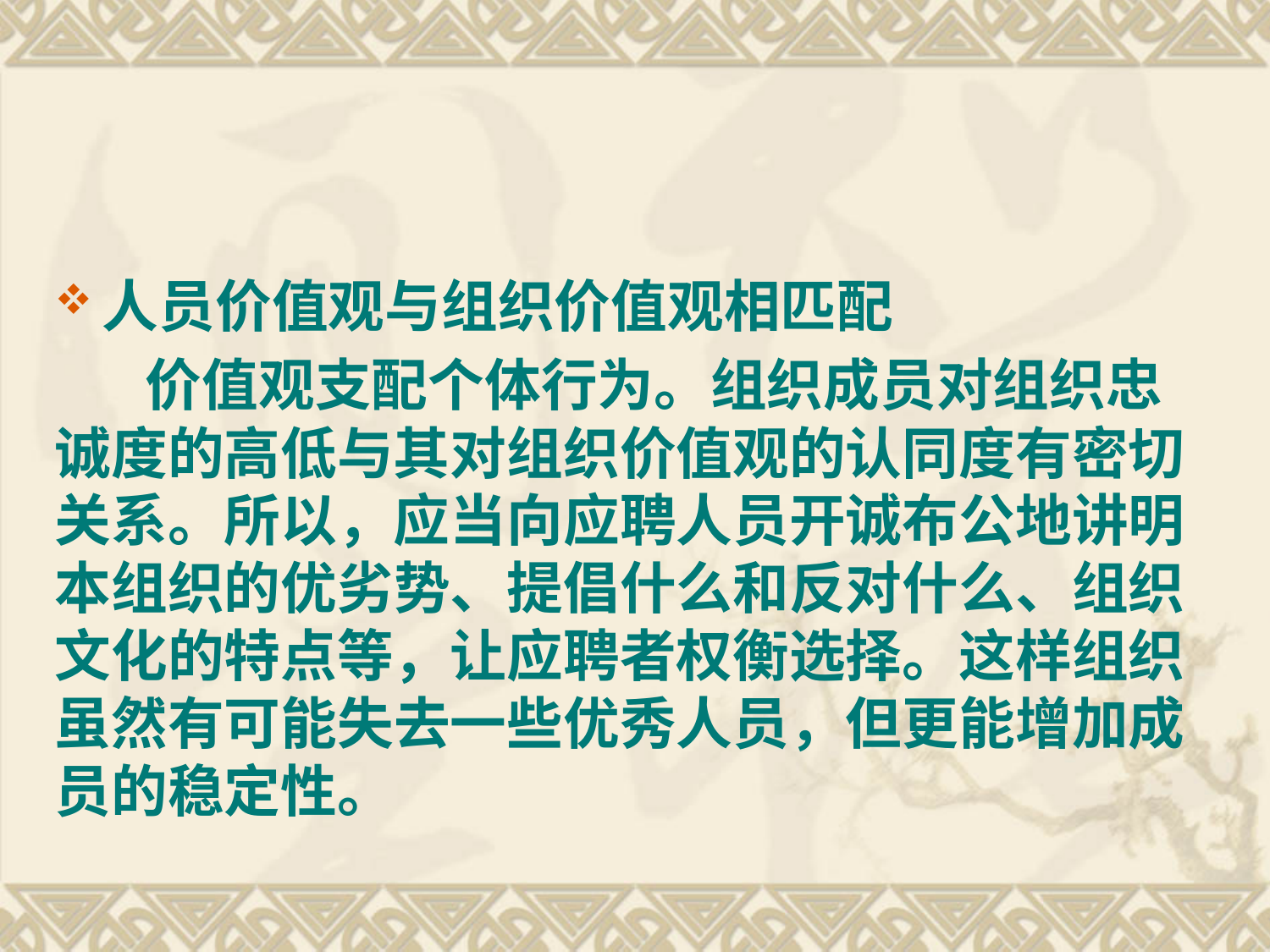

#
人员价值观与组织价值观相匹配
      价值观支配个体行为。组织成员对组织忠诚度的高低与其对组织价值观的认同度有密切关系。所以，应当向应聘人员开诚布公地讲明本组织的优劣势、提倡什么和反对什么、组织文化的特点等，让应聘者权衡选择。这样组织虽然有可能失去一些优秀人员，但更能增加成员的稳定性。